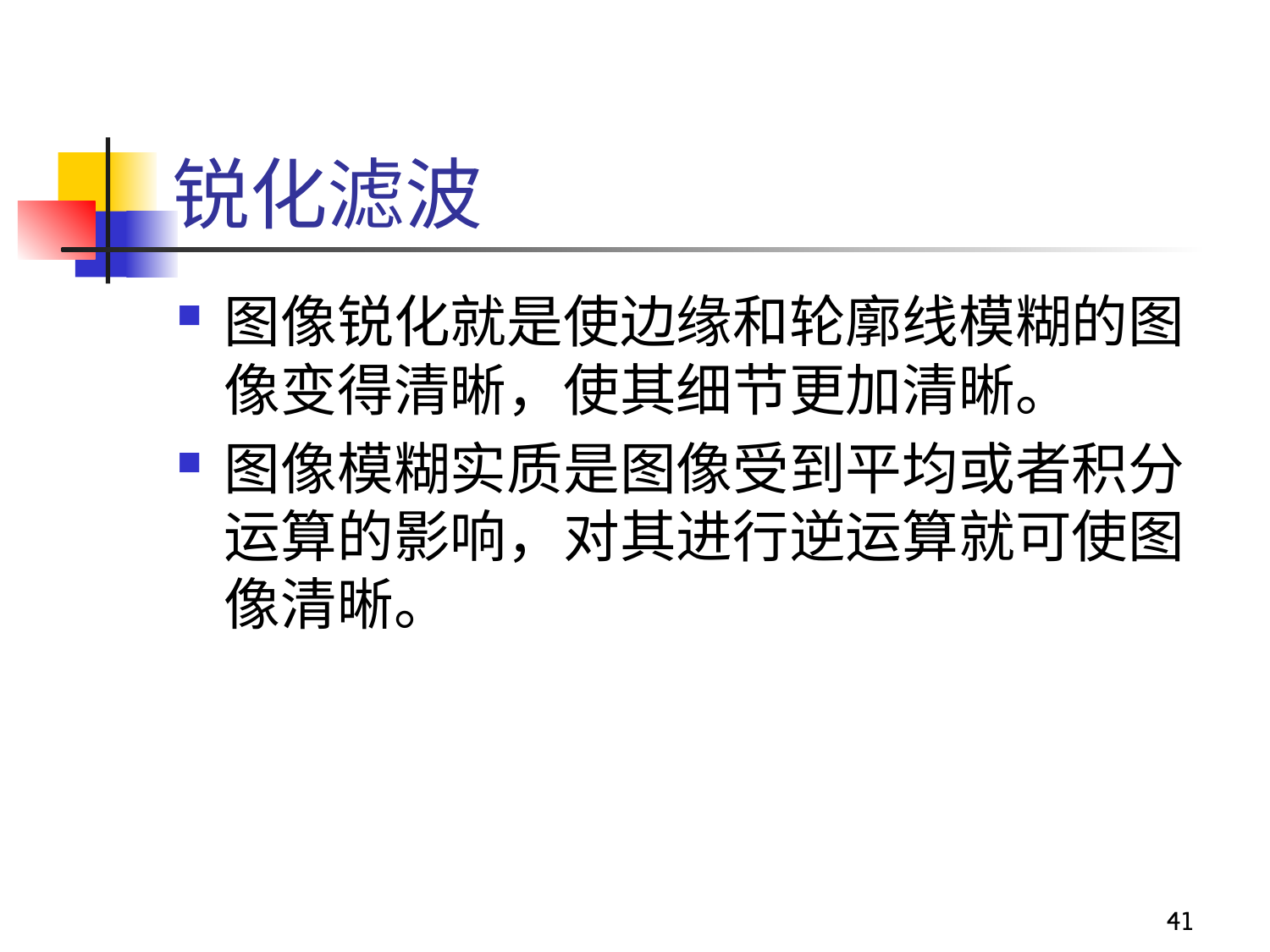

# 锐化滤波
图像锐化就是使边缘和轮廓线模糊的图像变得清晰，使其细节更加清晰。
图像模糊实质是图像受到平均或者积分运算的影响，对其进行逆运算就可使图像清晰。
41